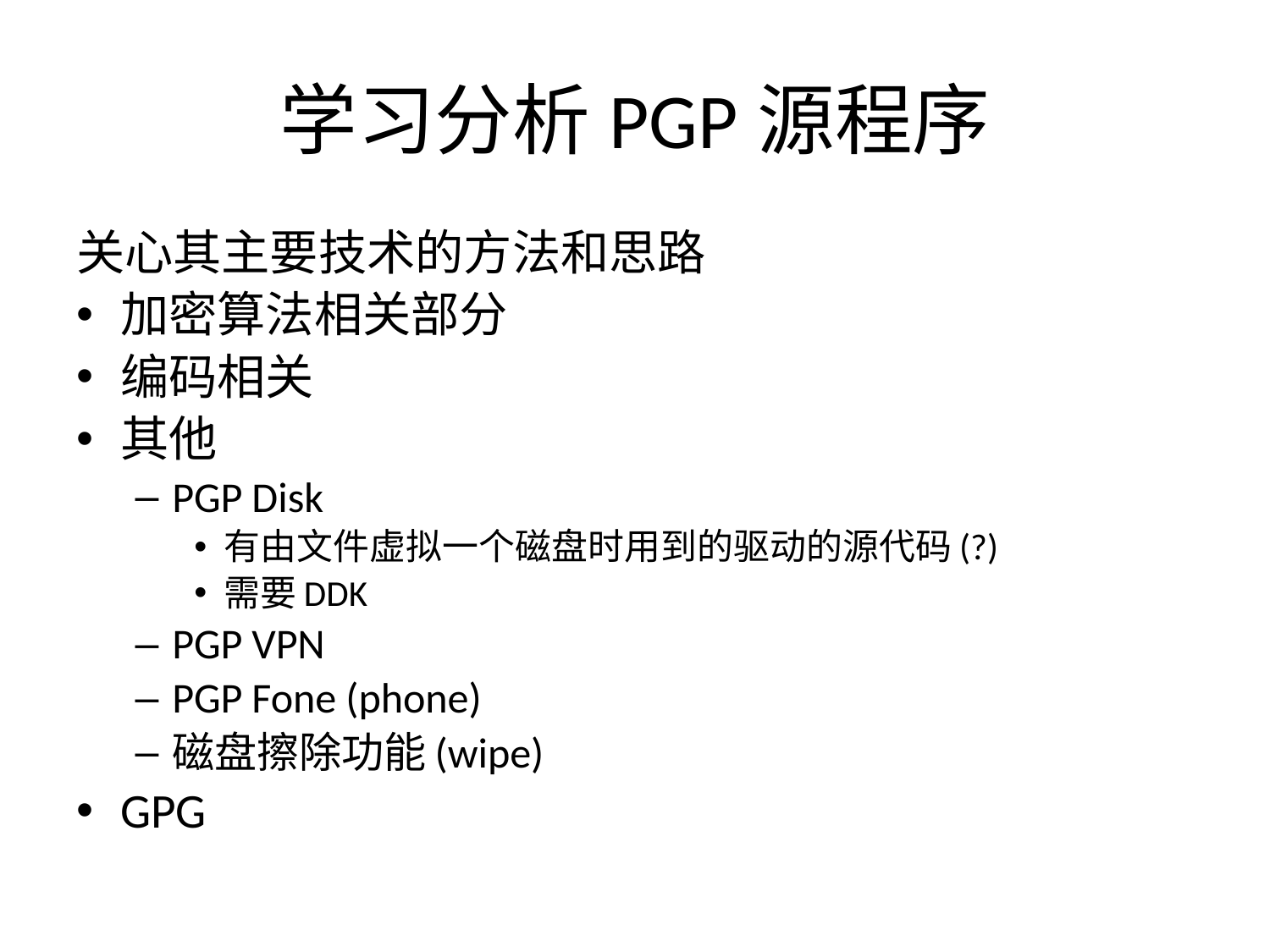

# 学习分析PGP源程序
关心其主要技术的方法和思路
加密算法相关部分
编码相关
其他
PGP Disk
有由文件虚拟一个磁盘时用到的驱动的源代码(?)
需要DDK
PGP VPN
PGP Fone (phone)
磁盘擦除功能(wipe)
GPG